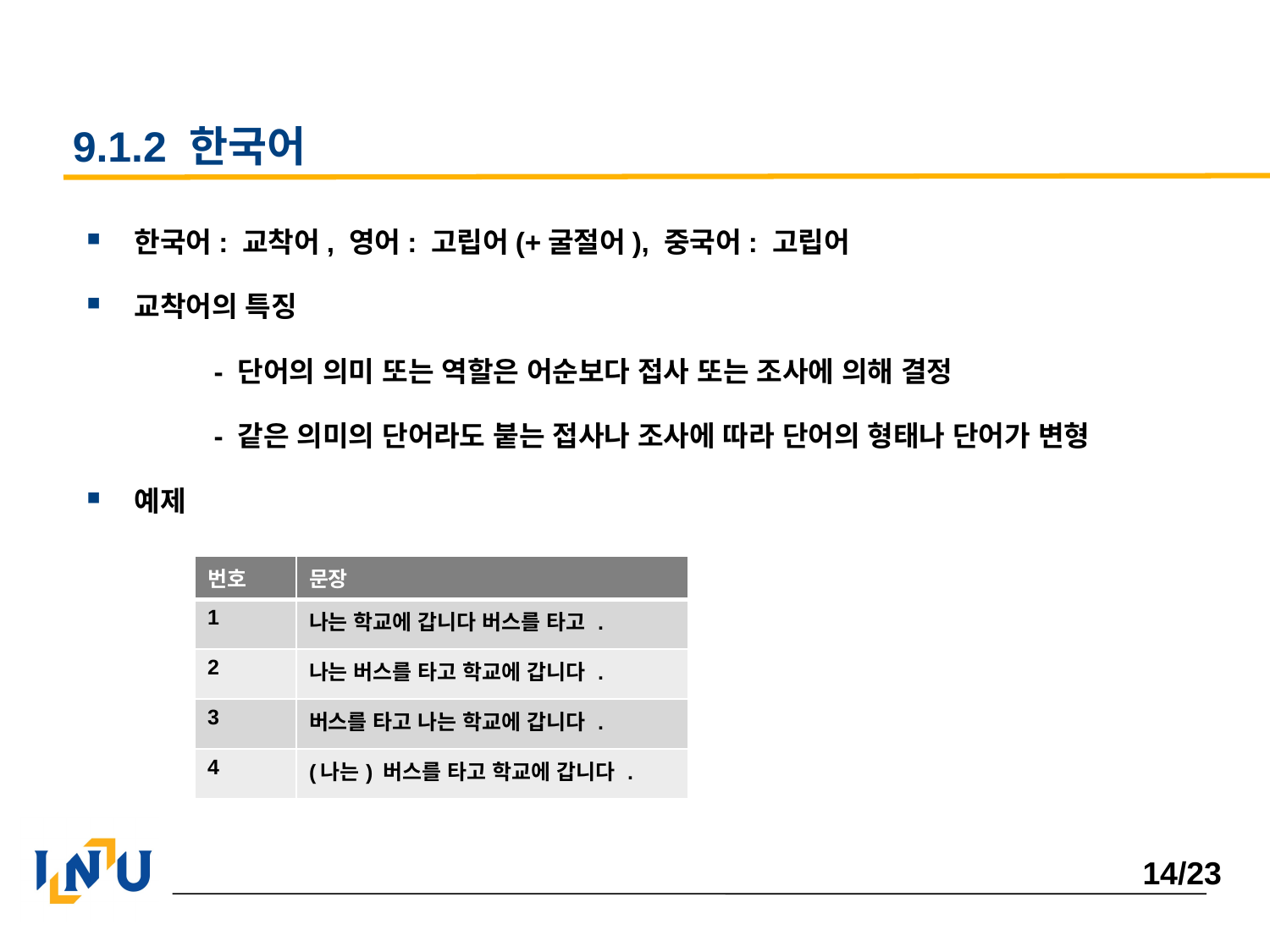

# 9.1.2 한국어
한국어: 교착어, 영어: 고립어(+굴절어), 중국어: 고립어
교착어의 특징
	- 단어의 의미 또는 역할은 어순보다 접사 또는 조사에 의해 결정
	- 같은 의미의 단어라도 붙는 접사나 조사에 따라 단어의 형태나 단어가 변형
예제

| 번호 | 문장 |
| --- | --- |
| 1 | 나는 학교에 갑니다 버스를 타고 . |
| 2 | 나는 버스를 타고 학교에 갑니다 . |
| 3 | 버스를 타고 나는 학교에 갑니다 . |
| 4 | (나는) 버스를 타고 학교에 갑니다 . |